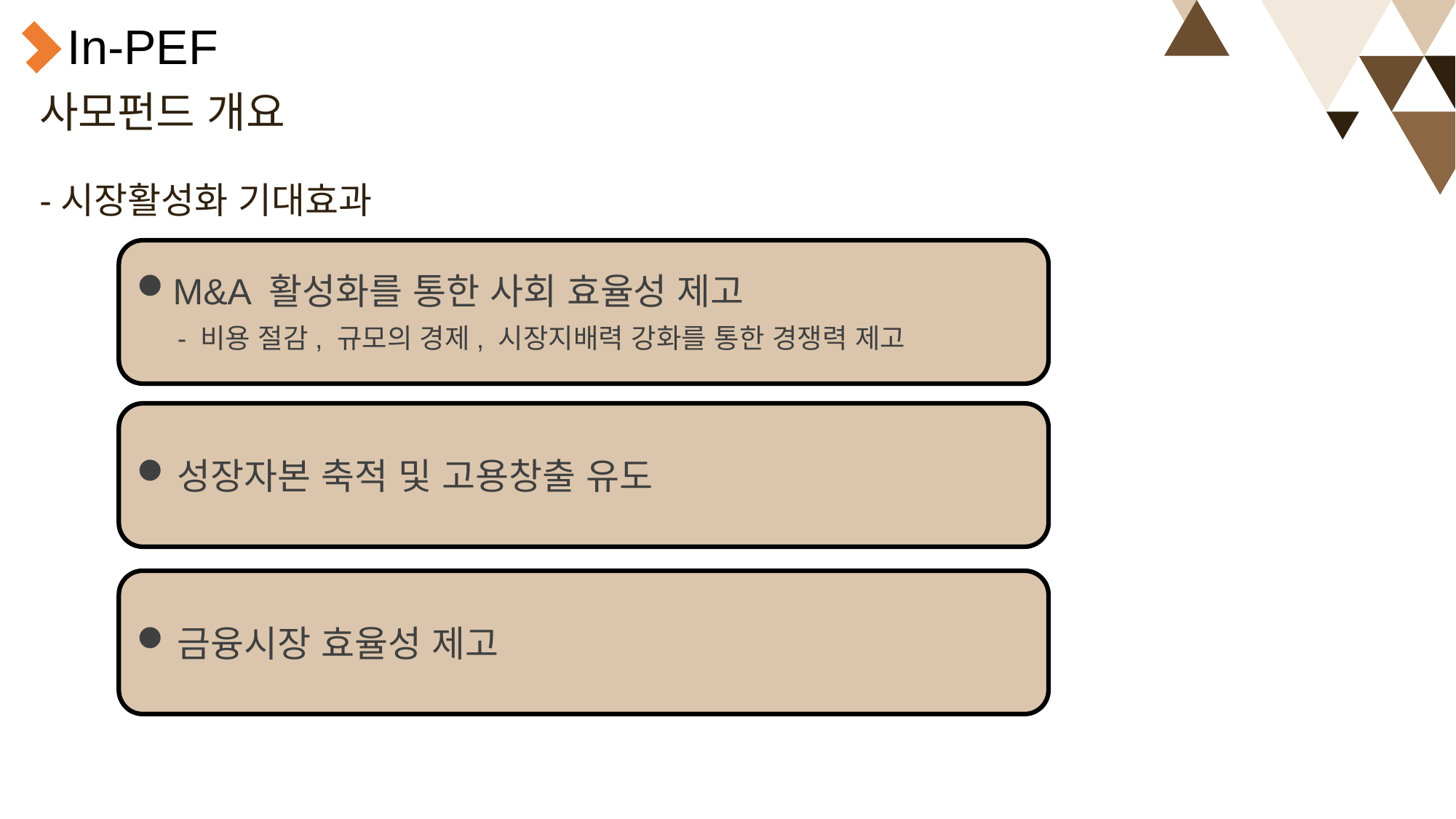

In-PEF

# 사모펀드 개요 -시장활성화 기대효과

M&A 활성화를 통한 사회 효율성 제고
    - 비용 절감, 규모의 경제, 시장지배력 강화를 통한 경쟁력 제고

성장자본 축적 및 고용창출 유도
금융시장 효율성 제고